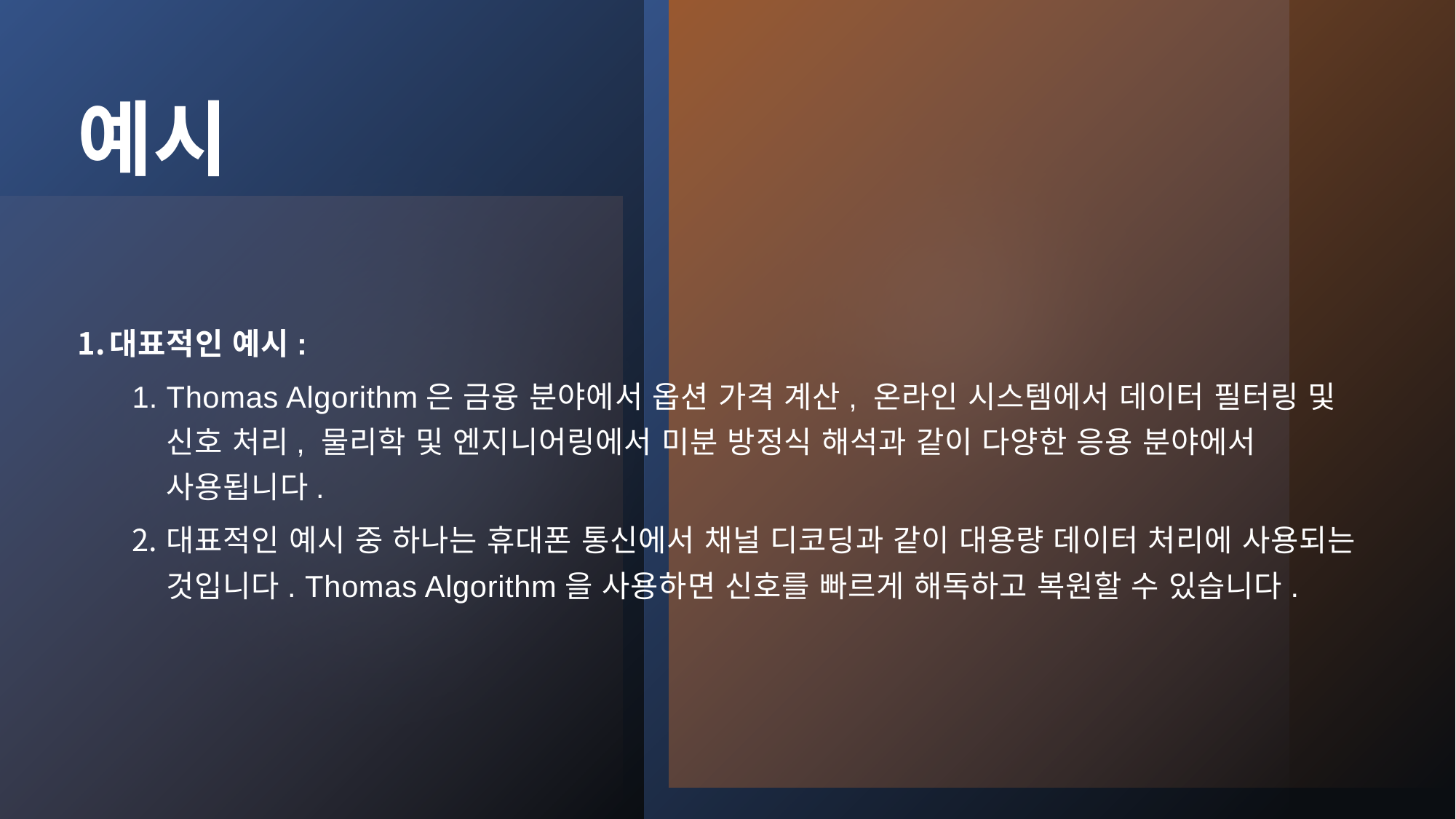

# 예시
대표적인 예시:
Thomas Algorithm은 금융 분야에서 옵션 가격 계산, 온라인 시스템에서 데이터 필터링 및 신호 처리, 물리학 및 엔지니어링에서 미분 방정식 해석과 같이 다양한 응용 분야에서 사용됩니다.
대표적인 예시 중 하나는 휴대폰 통신에서 채널 디코딩과 같이 대용량 데이터 처리에 사용되는 것입니다. Thomas Algorithm을 사용하면 신호를 빠르게 해독하고 복원할 수 있습니다.